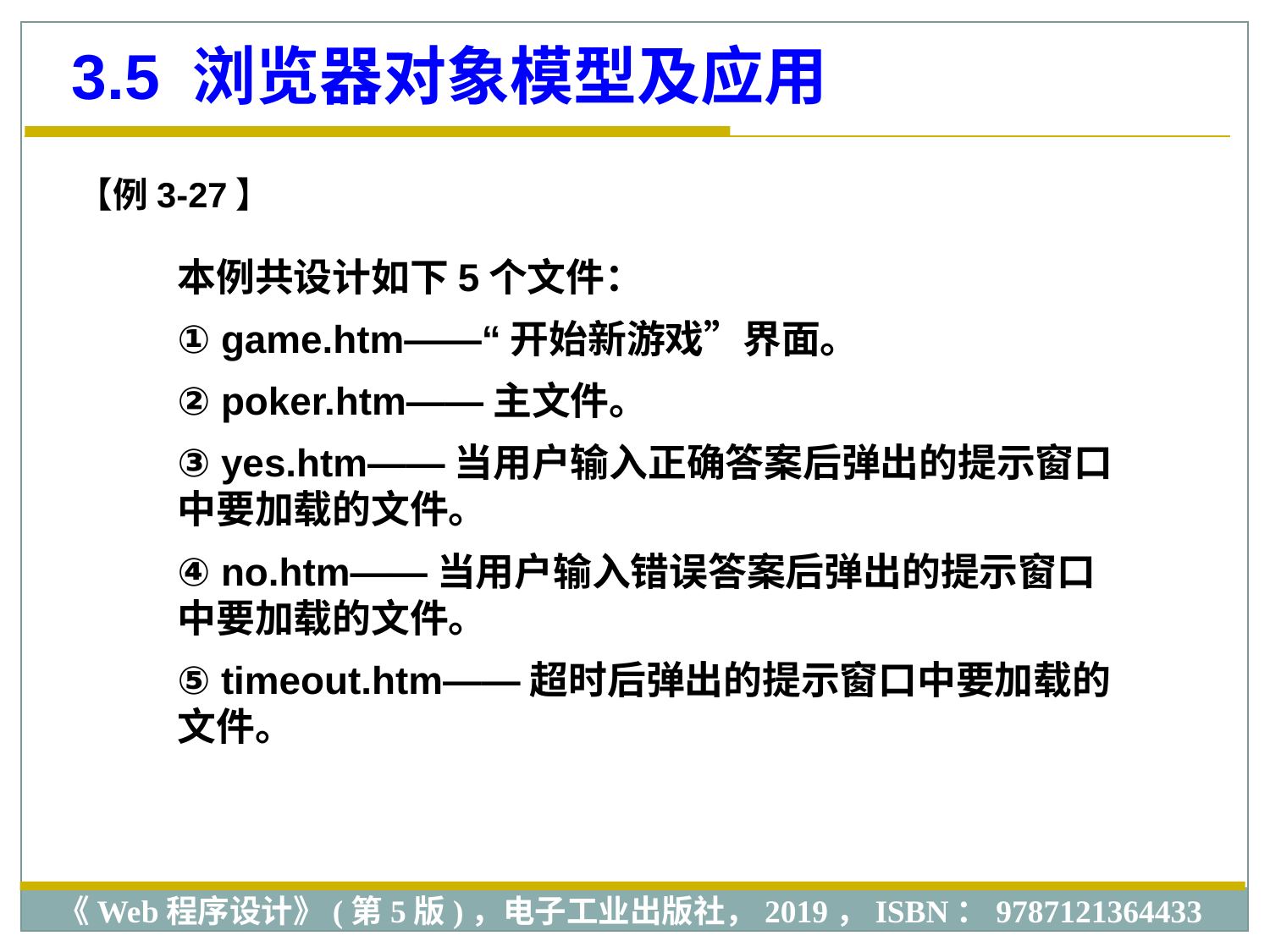

3.5 浏览器对象模型及应用
【例3-27】
本例共设计如下5个文件：
① game.htm——“开始新游戏”界面。
② poker.htm——主文件。
③ yes.htm——当用户输入正确答案后弹出的提示窗口中要加载的文件。
④ no.htm——当用户输入错误答案后弹出的提示窗口中要加载的文件。
⑤ timeout.htm——超时后弹出的提示窗口中要加载的文件。